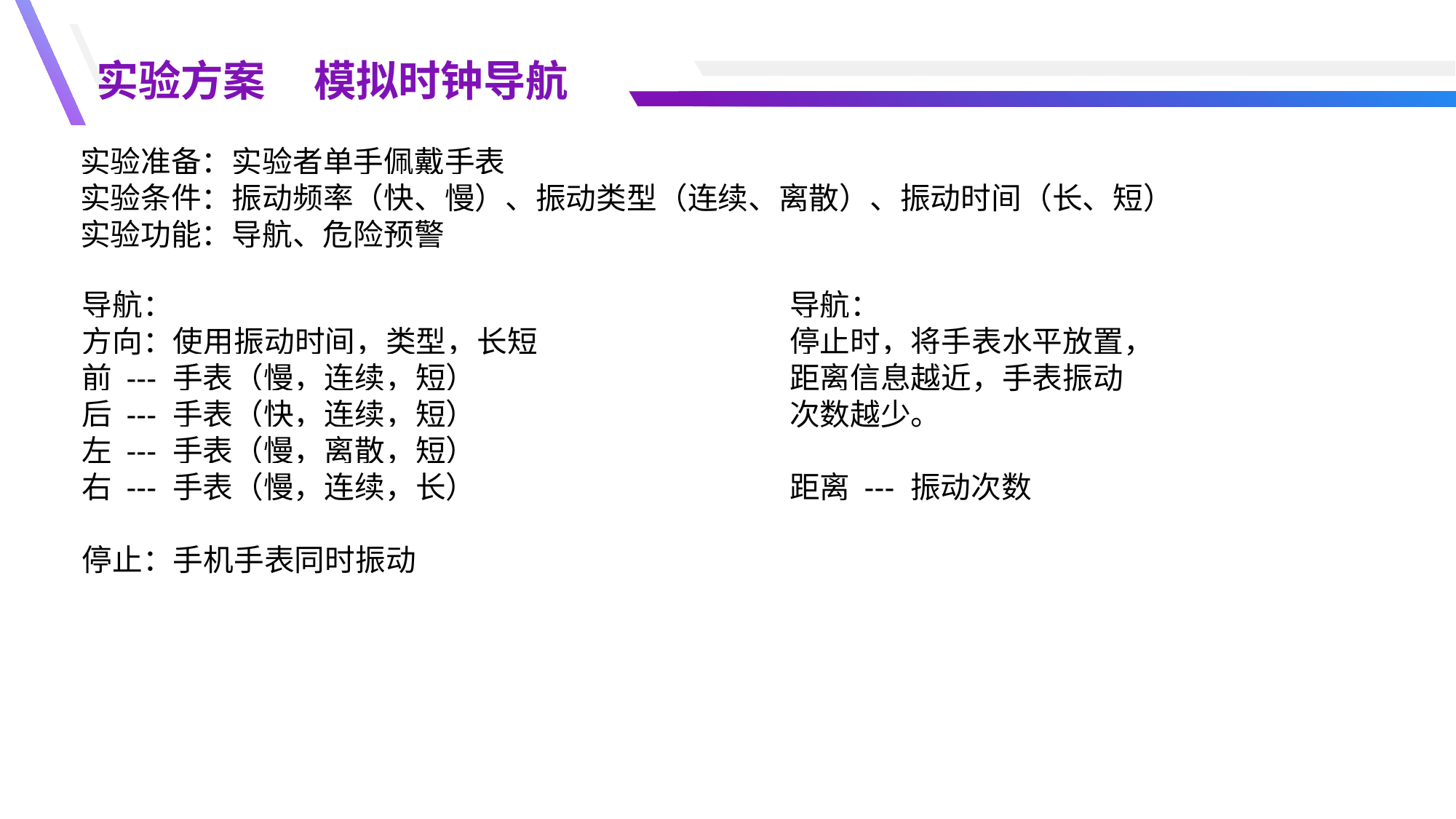

实验方案     模拟时钟导航

实验准备：实验者单手佩戴手表
实验条件：振动频率（快、慢）、振动类型（连续、离散）、振动时间（长、短）
实验功能：导航、危险预警
导航：
方向：使用振动时间，类型，长短
前 --- 手表（慢，连续，短）
后 --- 手表（快，连续，短）
左 --- 手表（慢，离散，短）
右 --- 手表（慢，连续，长）

停止：手机手表同时振动
导航：
停止时，将手表水平放置，距离信息越近，手表振动次数越少。

距离 --- 振动次数